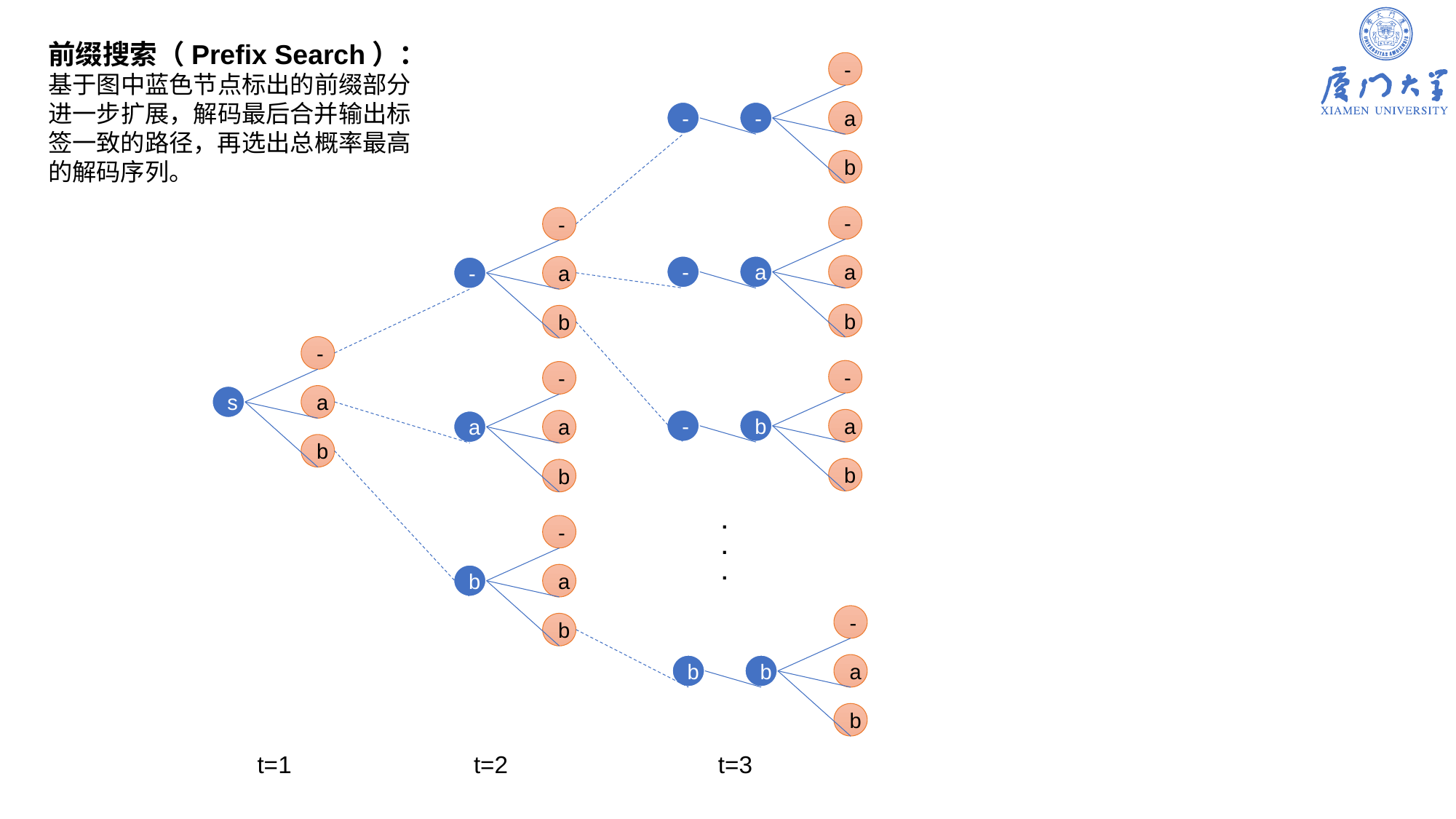

前缀搜索（Prefix Search）：
基于图中蓝色节点标出的前缀部分进一步扩展，解码最后合并输出标签一致的路径，再选出总概率最高的解码序列。
-
-
-
a
b
-
-
-
a
a
-
a
b
b
-
-
-
s
a
-
b
a
a
a
b
b
b
.
.
.
-
b
a
-
b
b
b
a
b
t=1
t=3
t=2